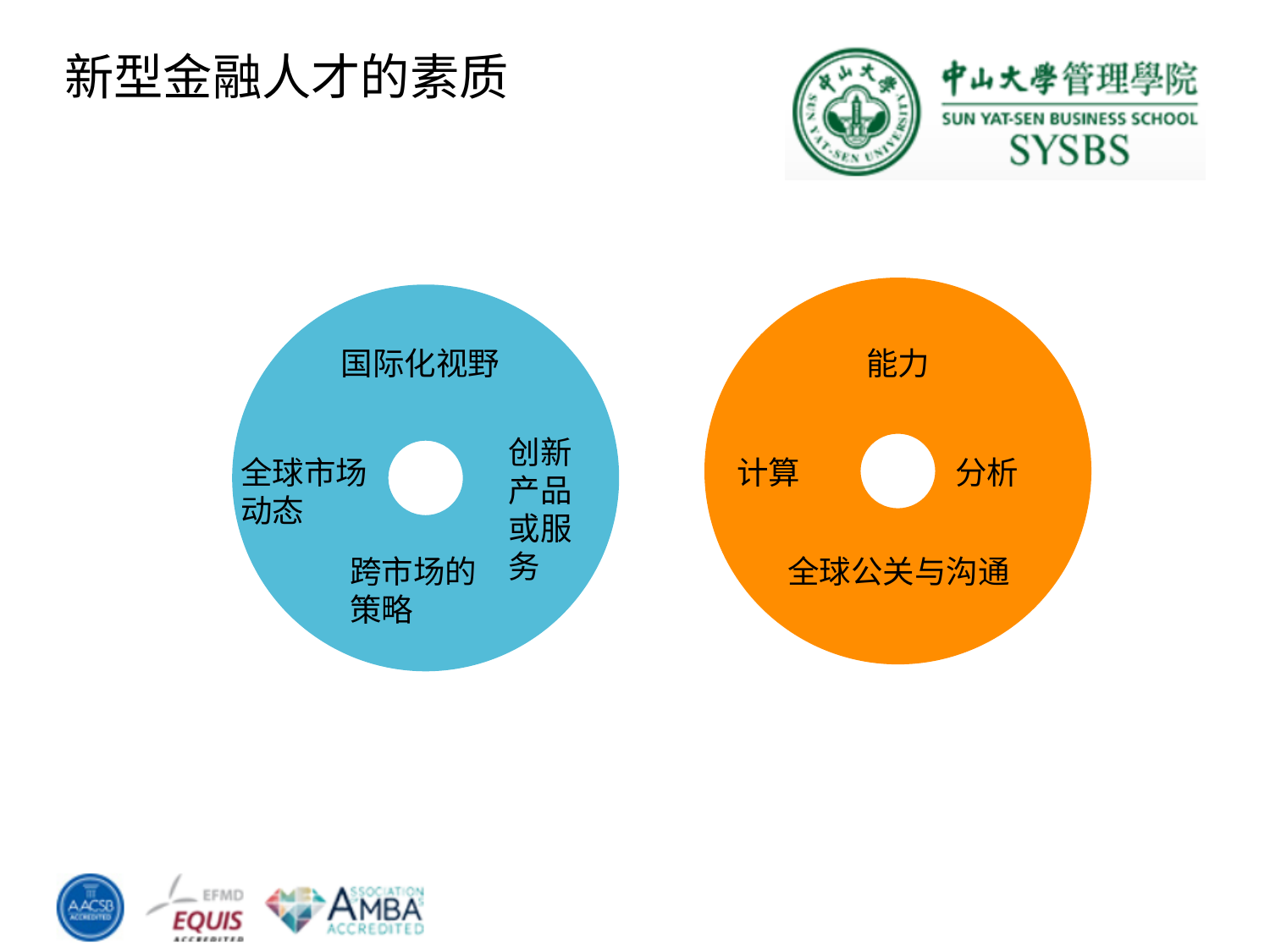

新型金融人才的素质
点击添加文本

国际化视野
能力
点击添加文本
创新产品或服务
全球市场
动态
计算
分析
跨市场的策略
全球公关与沟通
点击添加文本
点击添加文本